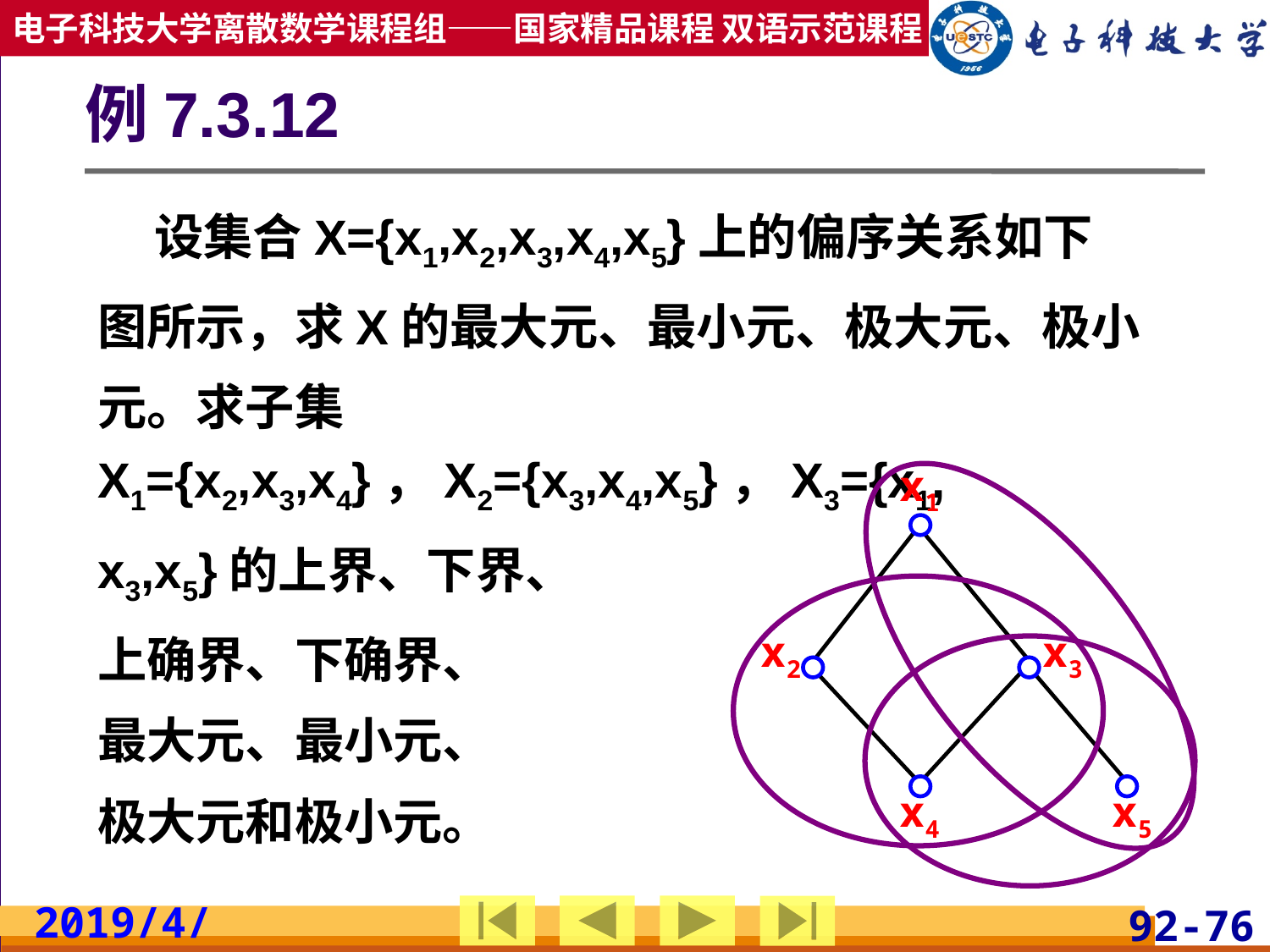

# 例7.3.12
    设集合X={x1,x2,x3,x4,x5}上的偏序关系如下
图所示，求X的最大元、最小元、极大元、极小
元。求子集X1={x2,x3,x4}，X2={x3,x4,x5}，X3={x1,
x3,x5}的上界、下界、
上确界、下确界、
最大元、最小元、
极大元和极小元。
x1

x2
x3

x4
x5

2019/4/17